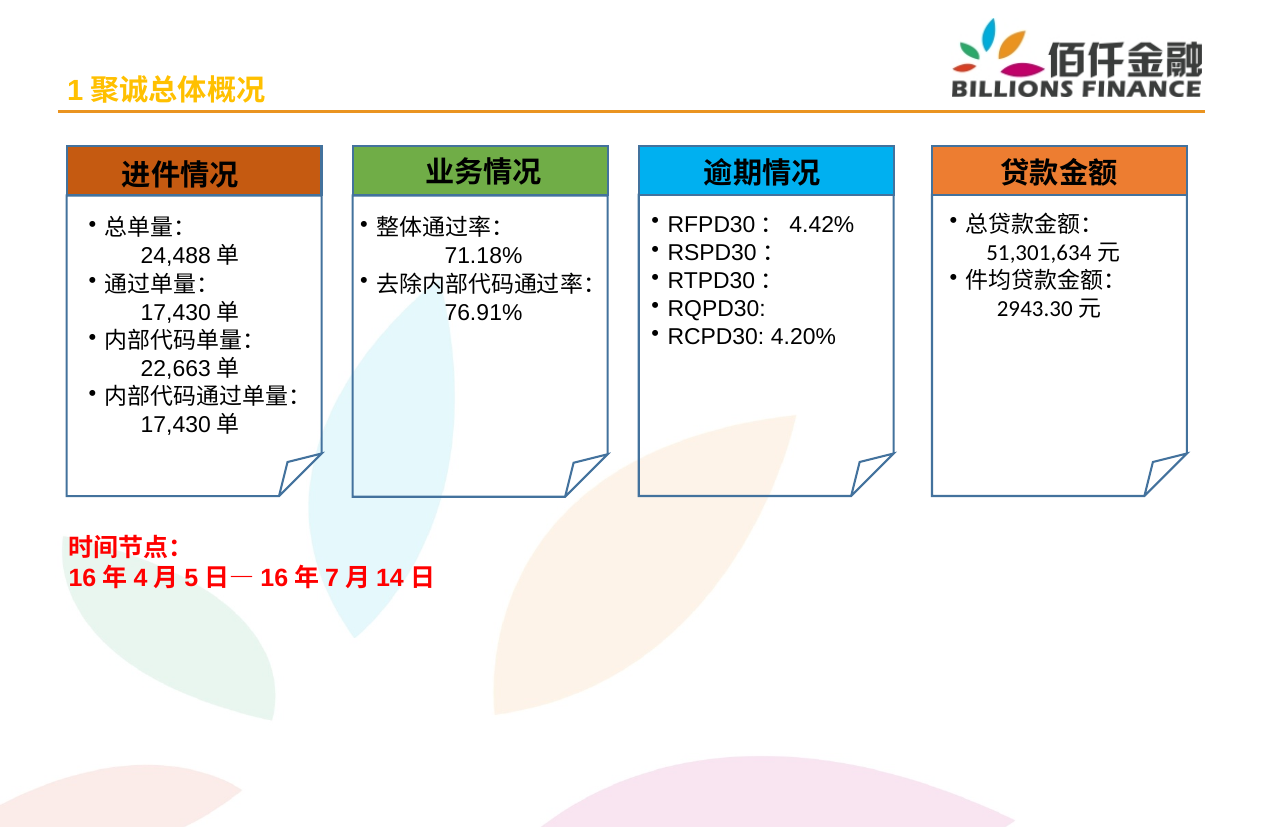

1聚诚总体概况
业务情况

逾期情况
贷款金额
进件情况

RFPD30：4.42%
RSPD30：
RTPD30：
RQPD30:
RCPD30: 4.20%
总贷款金额：
       51,301,634元
件均贷款金额：
         2943.30元
总单量：
        24,488单
通过单量：
        17,430单
内部代码单量：
        22,663单
内部代码通过单量：
        17,430单

整体通过率：
             71.18%
去除内部代码通过率：
             76.91%
时间节点：
16年4月5日—16年7月14日